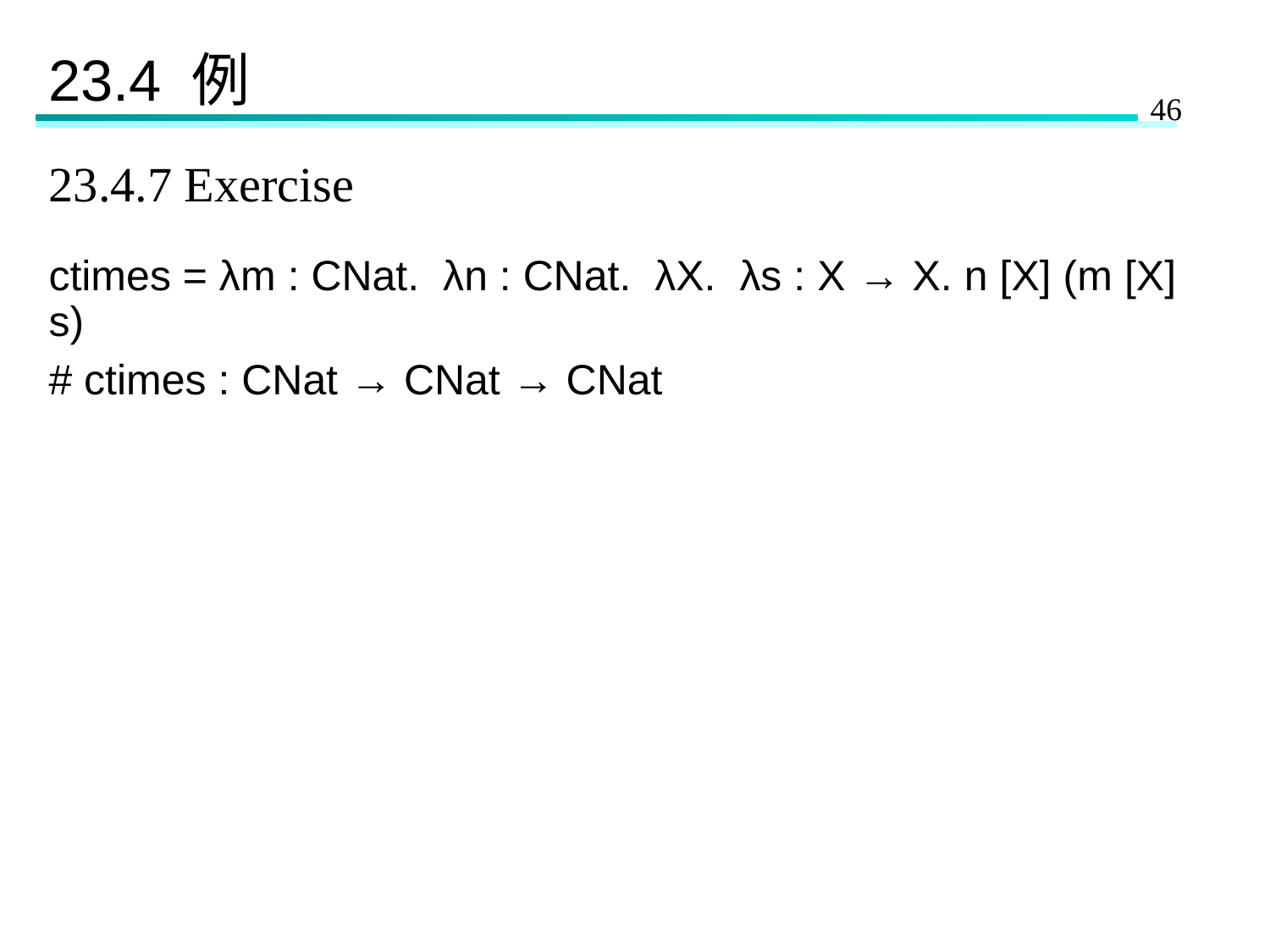

# 23.4 例
23.4.7 Exercise

ctimes = λm : CNat.  λn : CNat.  λX.  λs : X → X. n [X] (m [X] s)
# ctimes : CNat → CNat → CNat